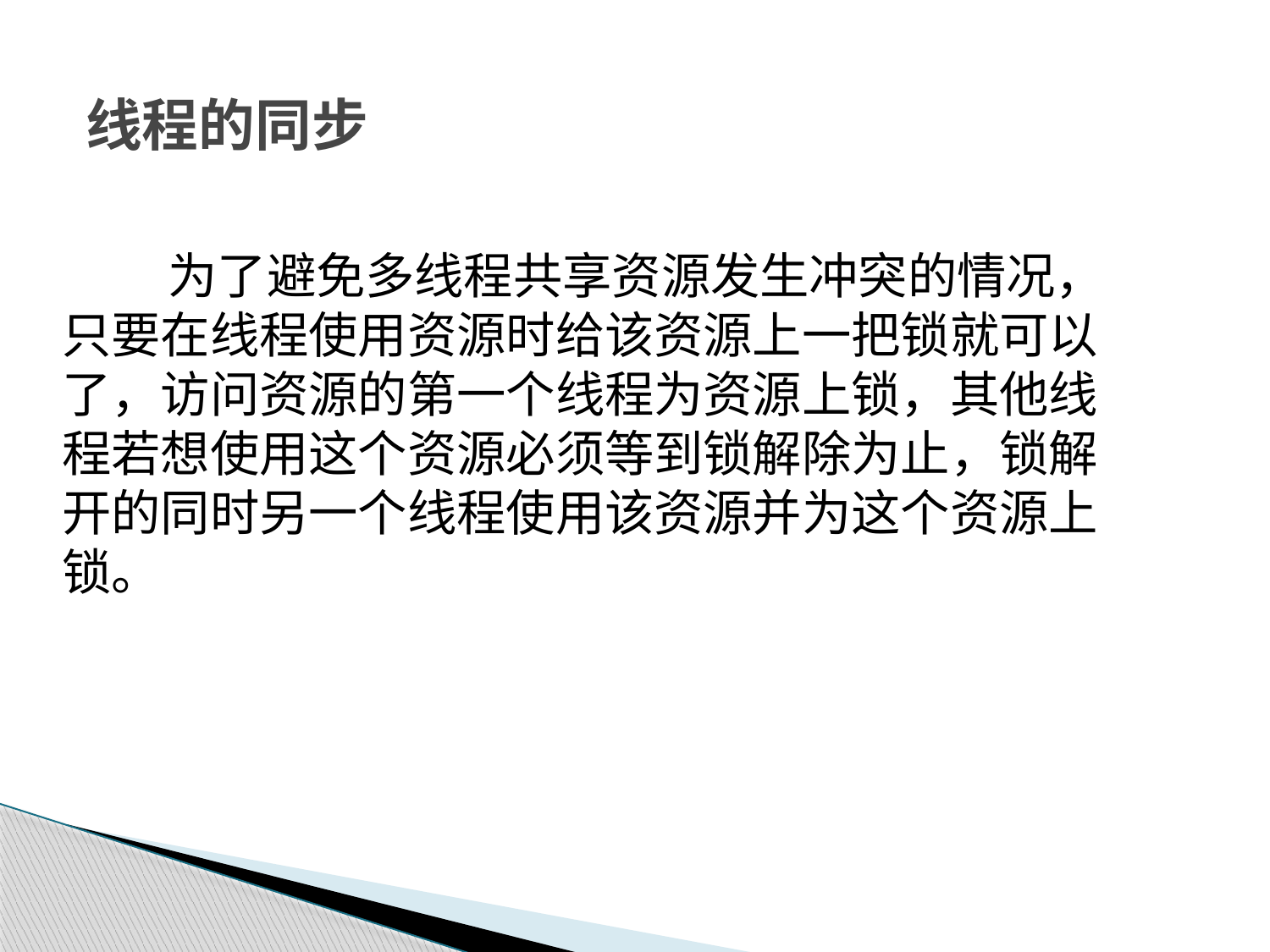

# 线程的同步
为了避免多线程共享资源发生冲突的情况，只要在线程使用资源时给该资源上一把锁就可以了，访问资源的第一个线程为资源上锁，其他线程若想使用这个资源必须等到锁解除为止，锁解开的同时另一个线程使用该资源并为这个资源上锁。